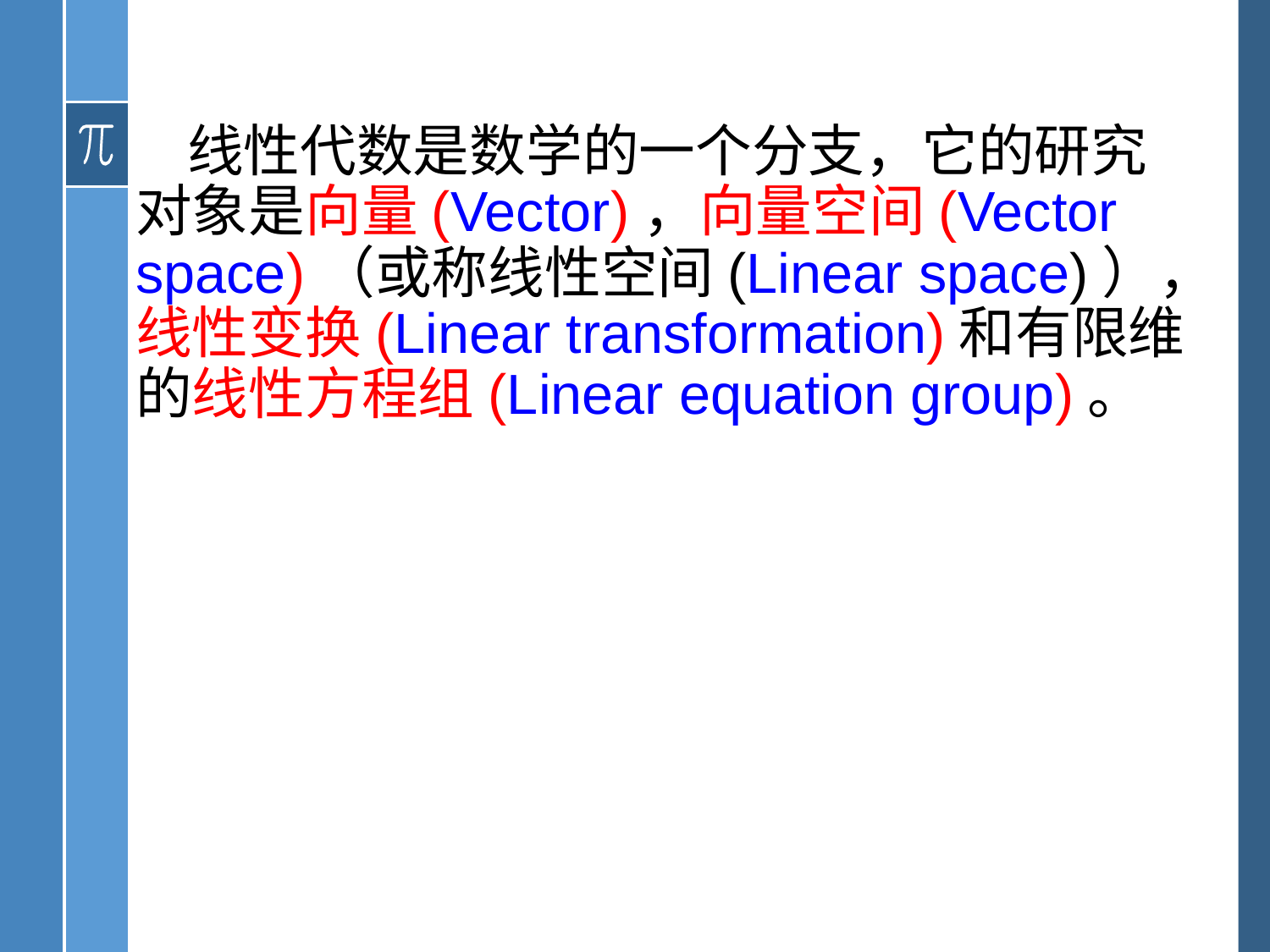

线性代数是数学的一个分支，它的研究
对象是向量(Vector)，向量空间(Vector
space)（或称线性空间(Linear space)），
线性变换(Linear transformation)和有限维
的线性方程组(Linear equation group)。